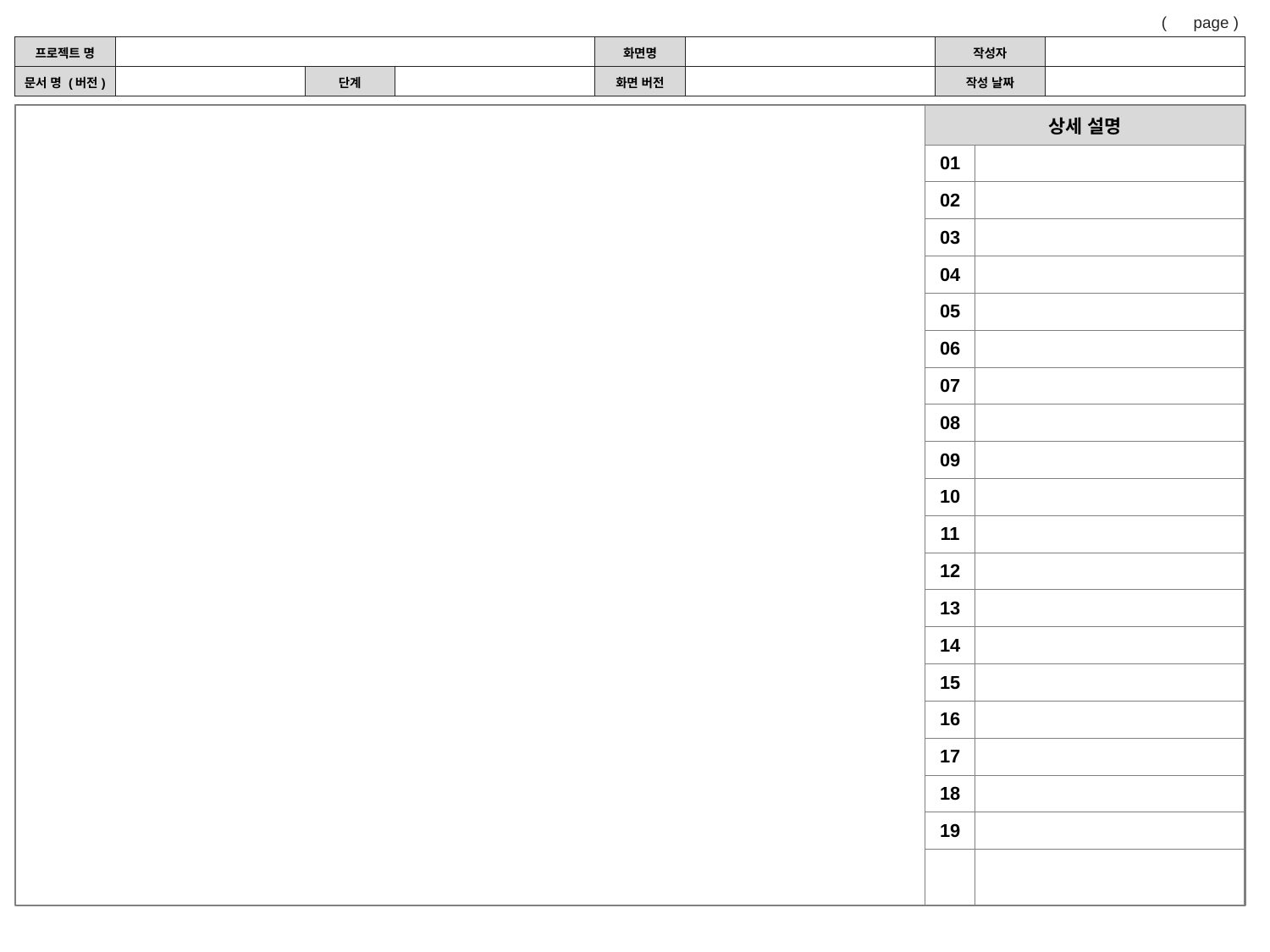

| 상세 설명 |  |
| --- | --- |
| 01 |  |
| 02 |  |
| 03 |  |
| 04 |  |
| 05 |  |
| 06 |  |
| 07 |  |
| 08 |  |
| 09 |  |
| 10 |  |
| 11 |  |
| 12 |  |
| 13 |  |
| 14 |  |
| 15 |  |
| 16 |  |
| 17 |  |
| 18 |  |
| 19 |  |
|  |  |